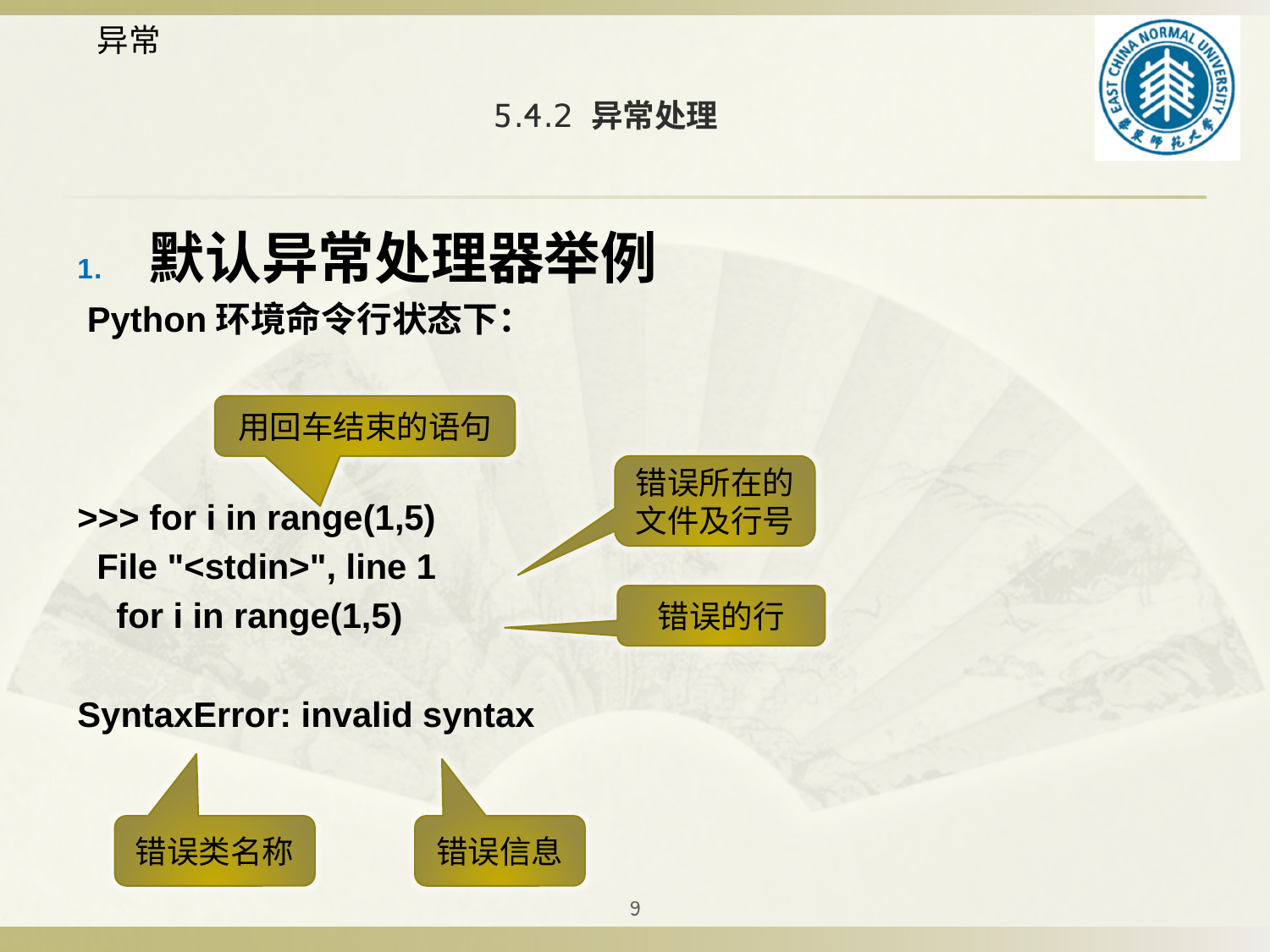

# 5.4.2 异常处理
默认异常处理器举例
 Python环境命令行状态下：

>>> for i in range(1,5)
  File "<stdin>", line 1
    for i in range(1,5)

SyntaxError: invalid syntax
用回车结束的语句
错误所在的
文件及行号
错误的行
错误类名称
错误信息
9